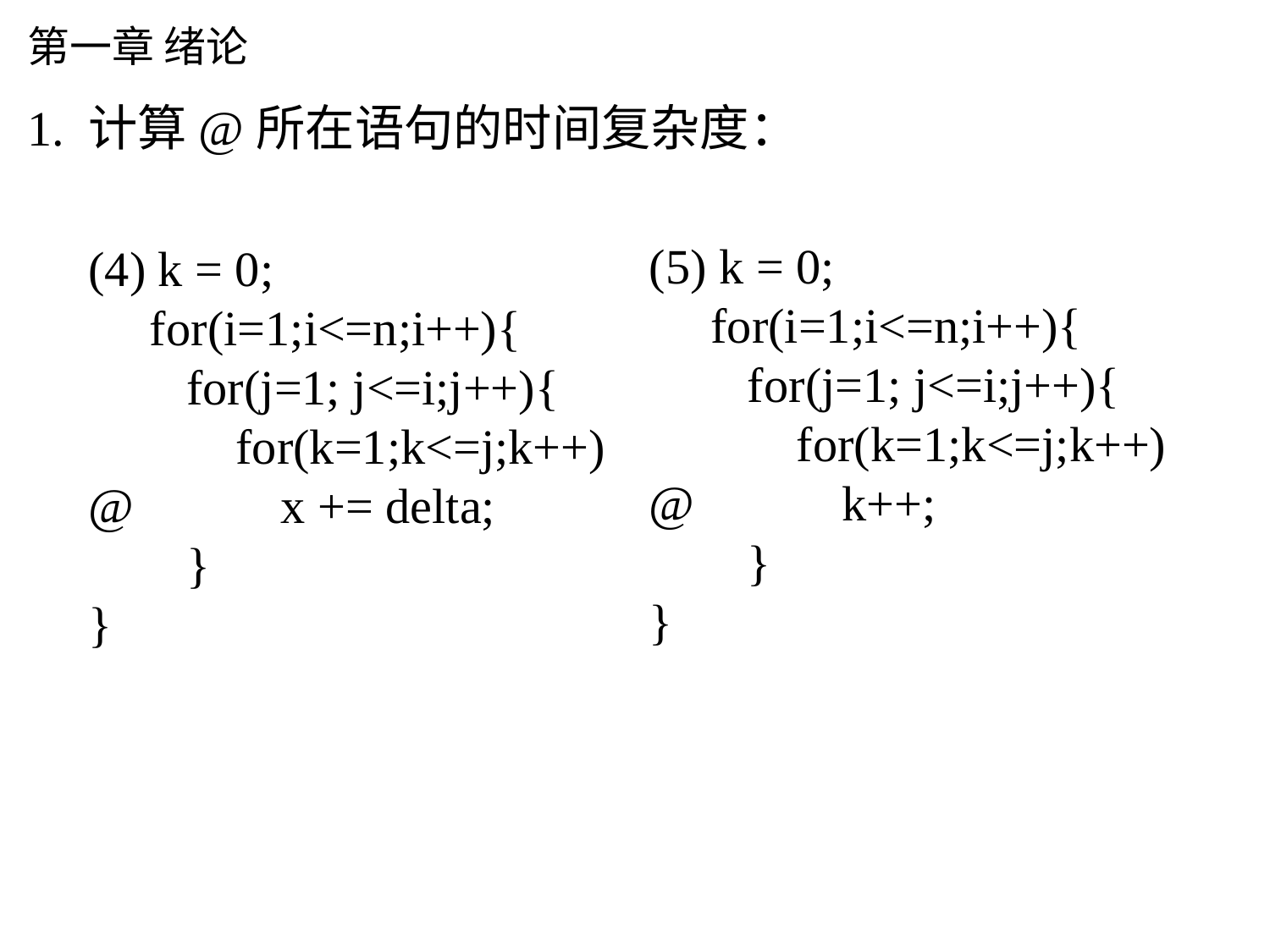

# 第一章 绪论
1. 计算@所在语句的时间复杂度：
(5) k = 0;
     for(i=1;i<=n;i++){
        for(j=1; j<=i;j++){
            for(k=1;k<=j;k++)
@            k++;
        }
}

(4) k = 0;
     for(i=1;i<=n;i++){
        for(j=1; j<=i;j++){
            for(k=1;k<=j;k++)
@            x += delta;
        }
}